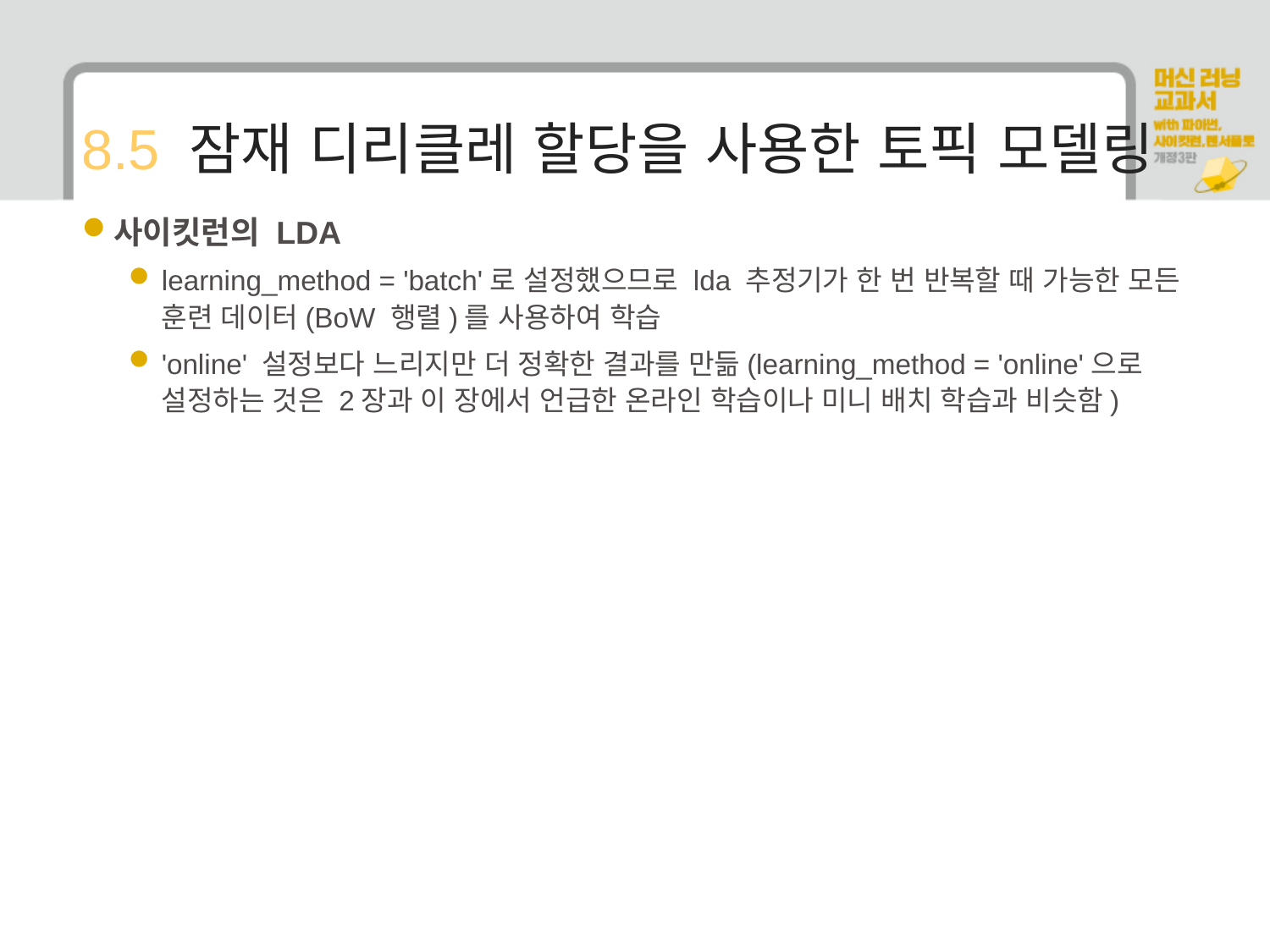

# 8.5 잠재 디리클레 할당을 사용한 토픽 모델링
사이킷런의 LDA
learning_method = 'batch'로 설정했으므로 lda 추정기가 한 번 반복할 때 가능한 모든 훈련 데이터(BoW 행렬)를 사용하여 학습
'online' 설정보다 느리지만 더 정확한 결과를 만듦(learning_method = 'online'으로 설정하는 것은 2장과 이 장에서 언급한 온라인 학습이나 미니 배치 학습과 비슷함)